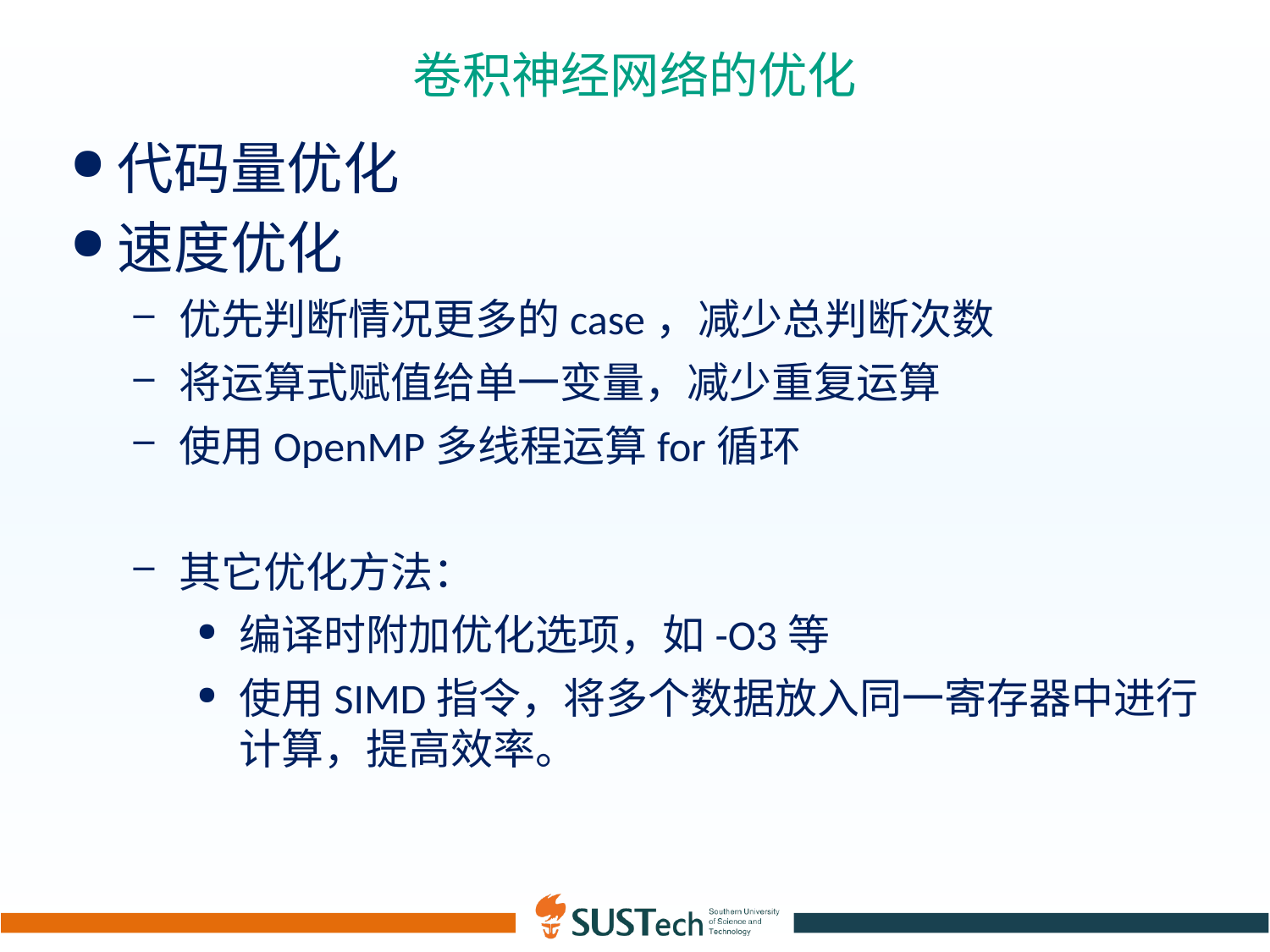

# 卷积神经网络的优化
代码量优化
速度优化
优先判断情况更多的case，减少总判断次数
将运算式赋值给单一变量，减少重复运算
使用OpenMP多线程运算for循环

其它优化方法：
编译时附加优化选项，如-O3等
使用SIMD指令，将多个数据放入同一寄存器中进行计算，提高效率。